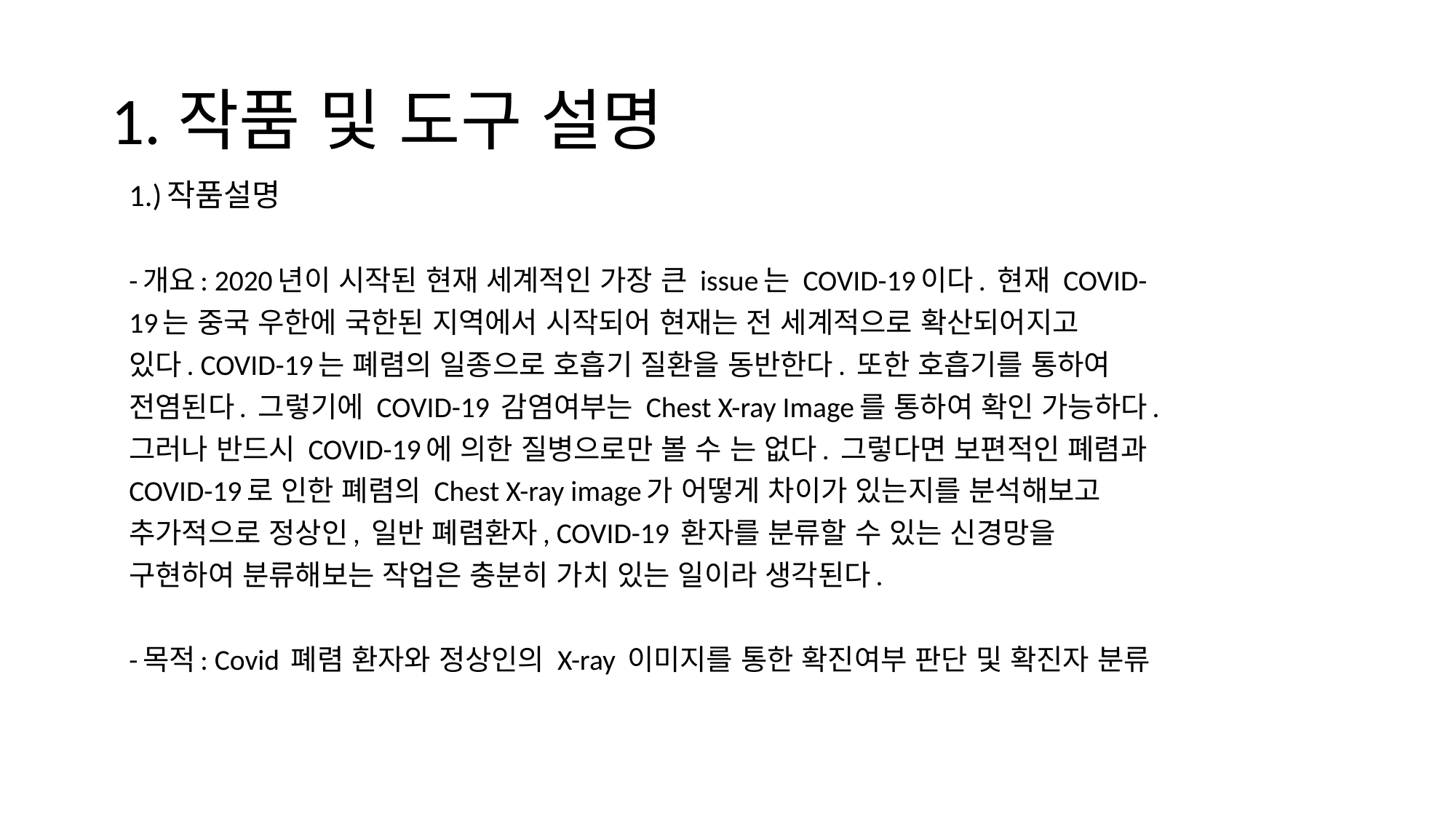

# 1.작품 및 도구 설명
1.)작품설명

-개요: 2020년이 시작된 현재 세계적인 가장 큰 issue는 COVID-19이다. 현재 COVID-
19는 중국 우한에 국한된 지역에서 시작되어 현재는 전 세계적으로 확산되어지고
있다. COVID-19는 폐렴의 일종으로 호흡기 질환을 동반한다. 또한 호흡기를 통하여
전염된다. 그렇기에 COVID-19 감염여부는 Chest X-ray Image를 통하여 확인 가능하다.
그러나 반드시 COVID-19에 의한 질병으로만 볼 수 는 없다. 그렇다면 보편적인 폐렴과
COVID-19로 인한 폐렴의 Chest X-ray image가 어떻게 차이가 있는지를 분석해보고
추가적으로 정상인, 일반 폐렴환자, COVID-19 환자를 분류할 수 있는 신경망을
구현하여 분류해보는 작업은 충분히 가치 있는 일이라 생각된다.

-목적: Covid 폐렴 환자와 정상인의 X-ray 이미지를 통한 확진여부 판단 및 확진자 분류